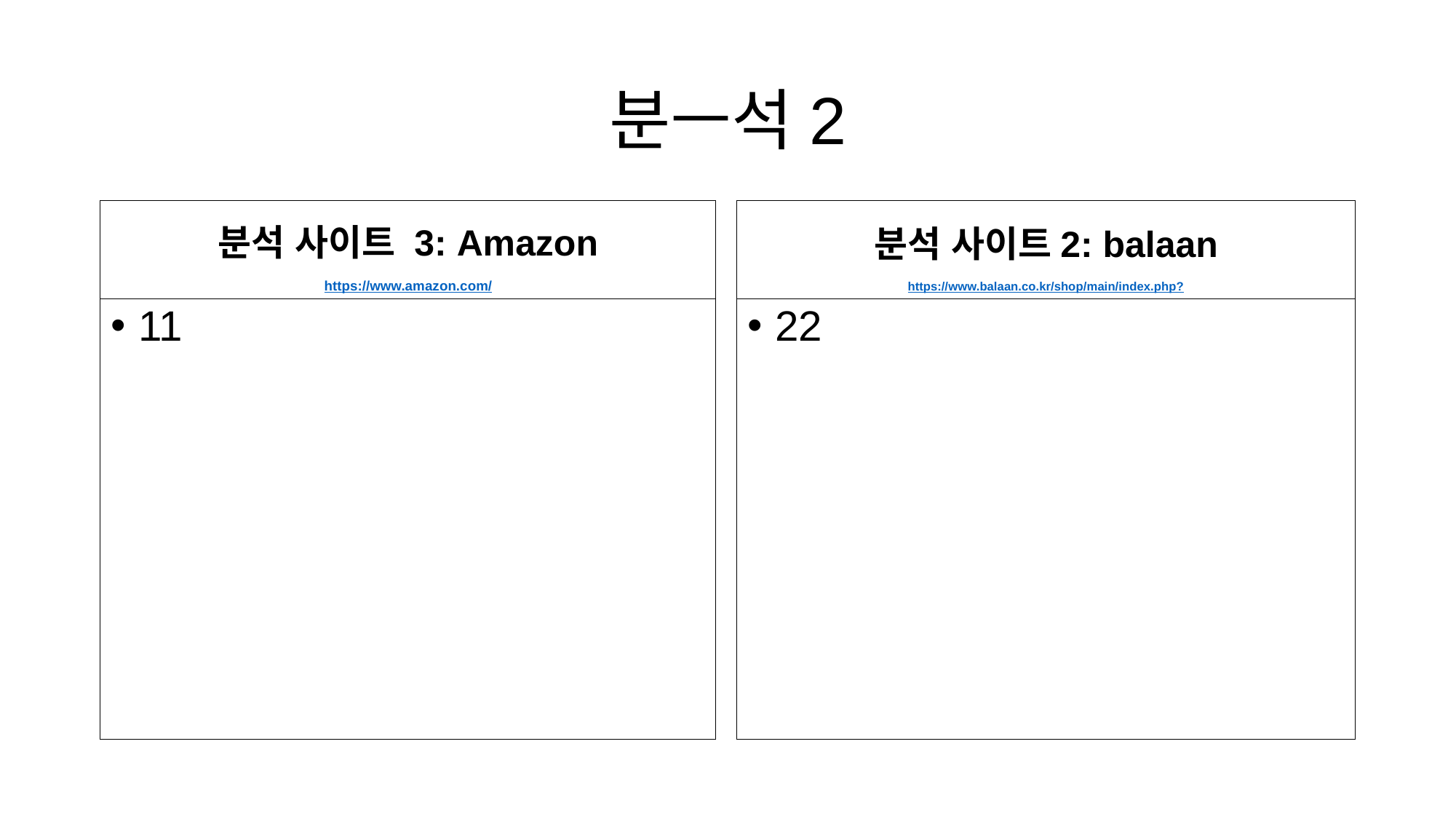

# 분ㅡ석2
분석 사이트 3: Amazon
https://www.amazon.com/
분석 사이트2: balaan
https://www.balaan.co.kr/shop/main/index.php?
11
22